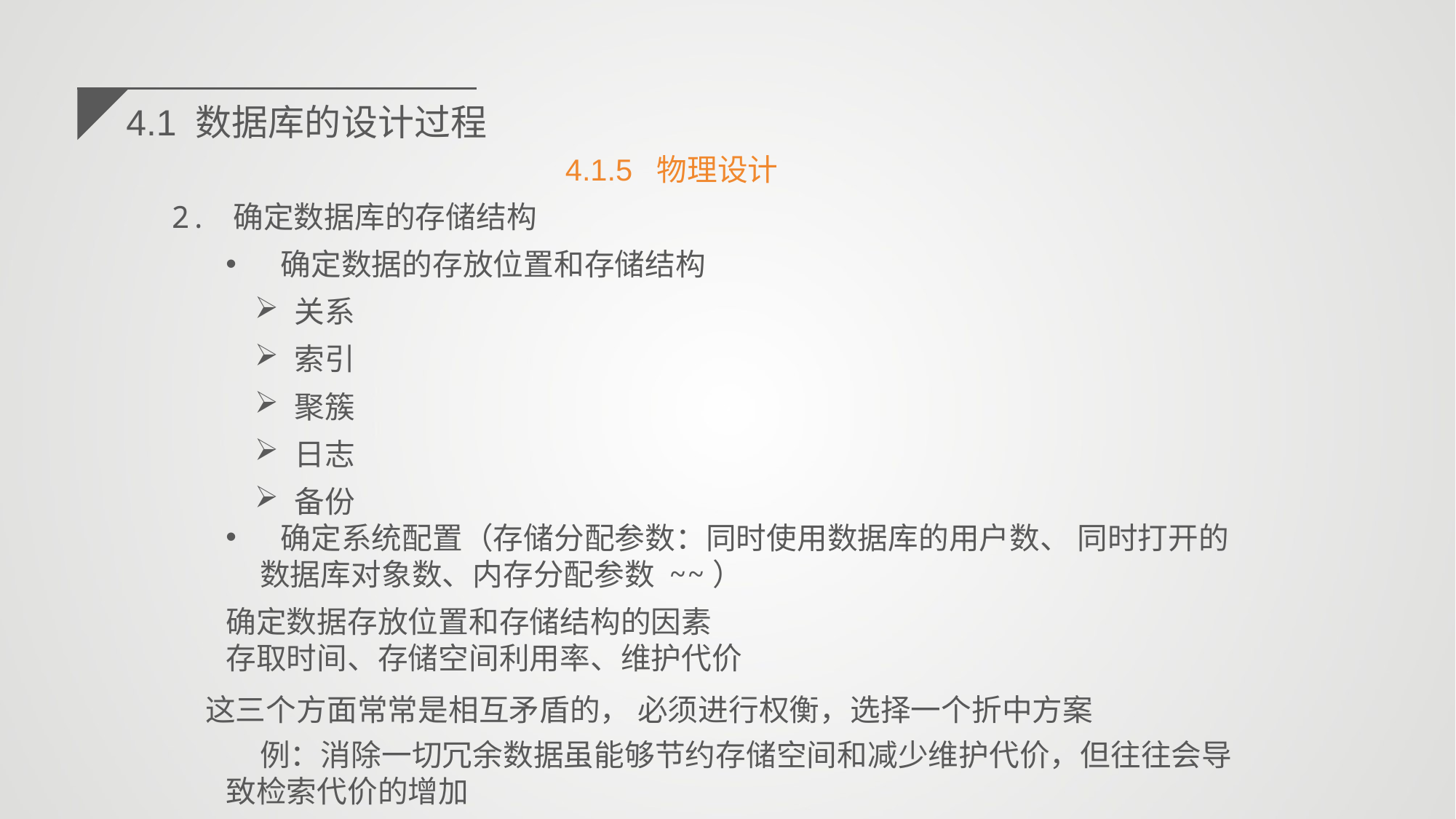

4.1 数据库的设计过程

4.1.5  物理设计
2. 确定数据库的存储结构
  确定数据的存放位置和存储结构
 关系
 索引
 聚簇
 日志
 备份
  确定系统配置（存储分配参数：同时使用数据库的用户数、 同时打开的数据库对象数、内存分配参数 ~~）
确定数据存放位置和存储结构的因素
存取时间、存储空间利用率、维护代价
    这三个方面常常是相互矛盾的， 必须进行权衡，选择一个折中方案
    例：消除一切冗余数据虽能够节约存储空间和减少维护代价，但往往会导致检索代价的增加